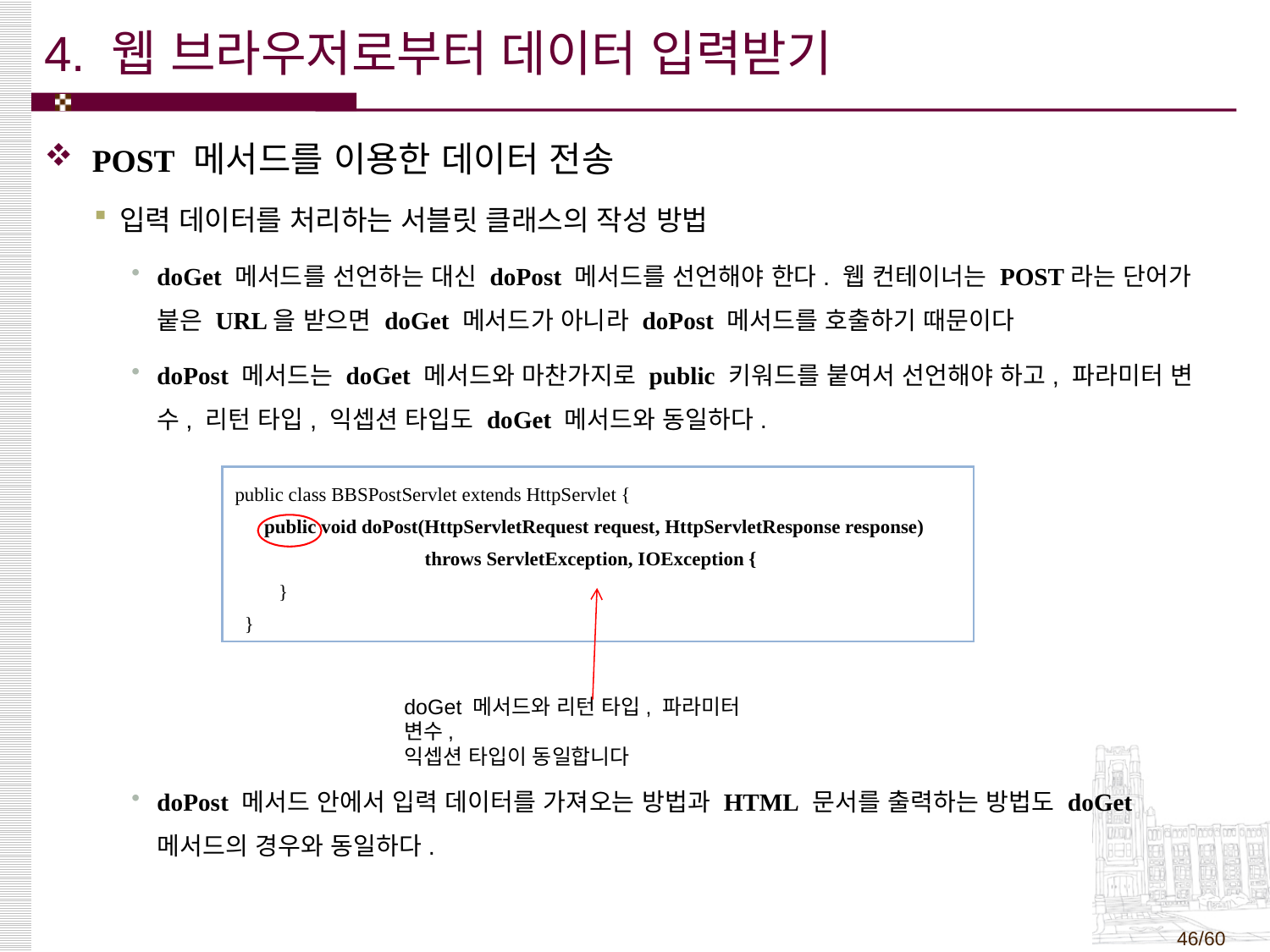

# 4. 웹 브라우저로부터 데이터 입력받기
POST 메서드를 이용한 데이터 전송
입력 데이터를 처리하는 서블릿 클래스의 작성 방법
doGet 메서드를 선언하는 대신 doPost 메서드를 선언해야 한다. 웹 컨테이너는 POST라는 단어가 붙은 URL을 받으면 doGet 메서드가 아니라 doPost 메서드를 호출하기 때문이다
doPost 메서드는 doGet 메서드와 마찬가지로 public 키워드를 붙여서 선언해야 하고, 파라미터 변수, 리턴 타입, 익셉션 타입도 doGet 메서드와 동일하다.

doPost 메서드 안에서 입력 데이터를 가져오는 방법과 HTML 문서를 출력하는 방법도 doGet 메서드의 경우와 동일하다.

| public class BBSPostServlet extends HttpServlet { public void doPost(HttpServletRequest request, HttpServletResponse response) throws ServletException, IOException { } } |
| --- |

doGet 메서드와 리턴 타입, 파라미터 변수,
익셉션 타입이 동일합니다